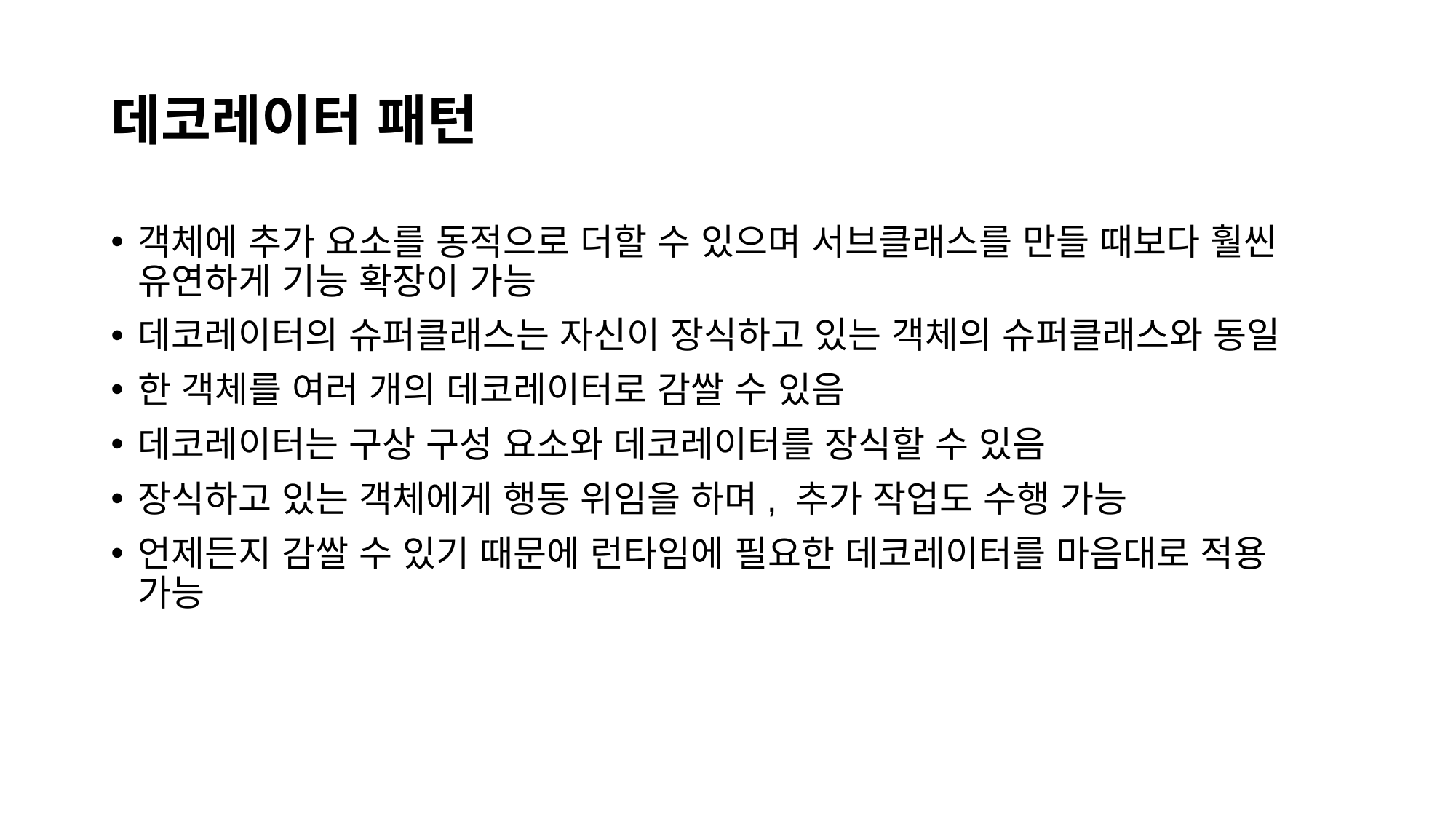

# 데코레이터 패턴
객체에 추가 요소를 동적으로 더할 수 있으며 서브클래스를 만들 때보다 훨씬 유연하게 기능 확장이 가능
데코레이터의 슈퍼클래스는 자신이 장식하고 있는 객체의 슈퍼클래스와 동일
한 객체를 여러 개의 데코레이터로 감쌀 수 있음
데코레이터는 구상 구성 요소와 데코레이터를 장식할 수 있음
장식하고 있는 객체에게 행동 위임을 하며, 추가 작업도 수행 가능
언제든지 감쌀 수 있기 때문에 런타임에 필요한 데코레이터를 마음대로 적용 가능